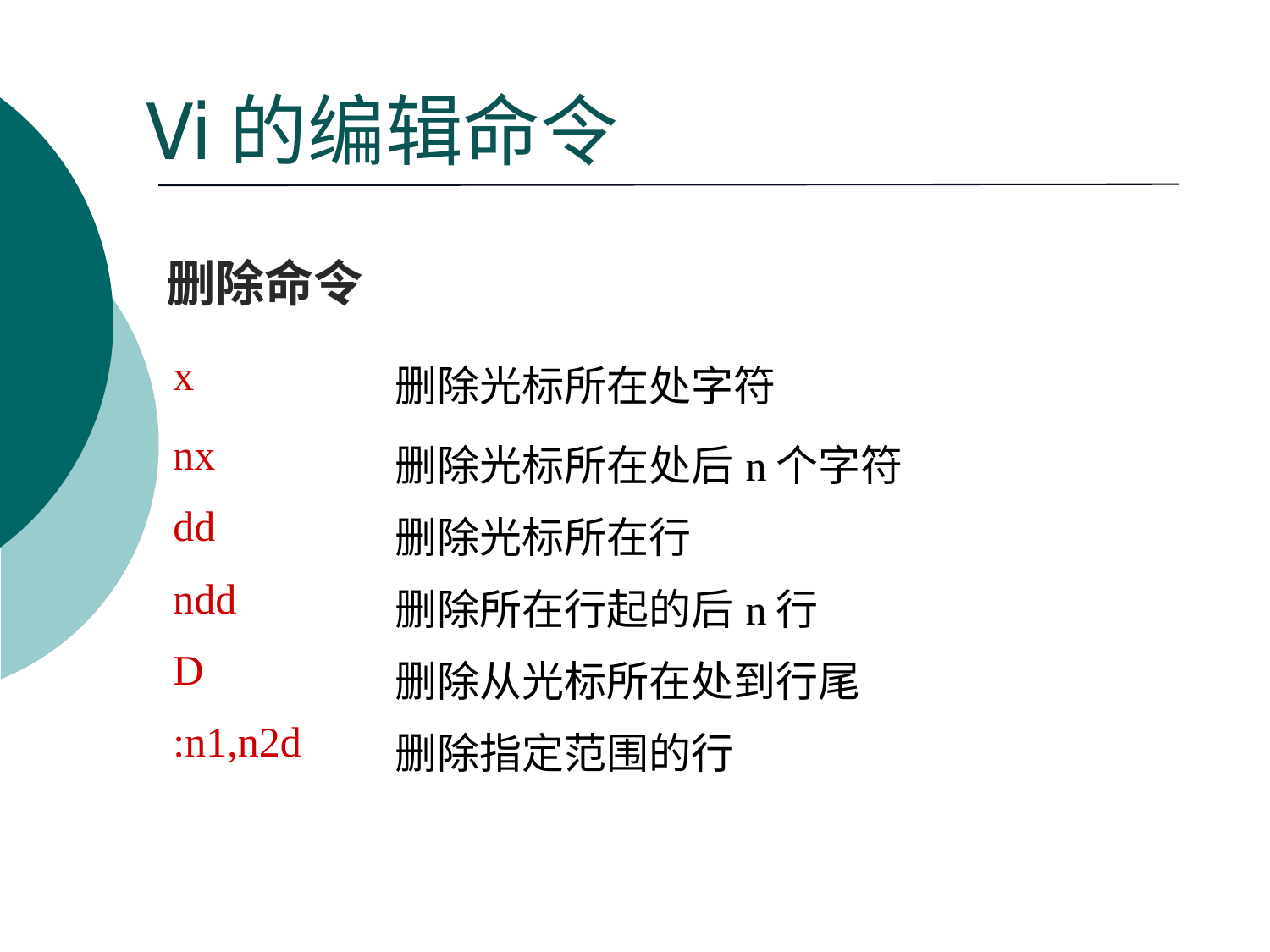

# Vi的编辑命令
删除命令
| x | 删除光标所在处字符 |
| --- | --- |
| nx | 删除光标所在处后n个字符 |
| dd | 删除光标所在行 |
| ndd | 删除所在行起的后n行 |
| D | 删除从光标所在处到行尾 |
| :n1,n2d | 删除指定范围的行 |
14